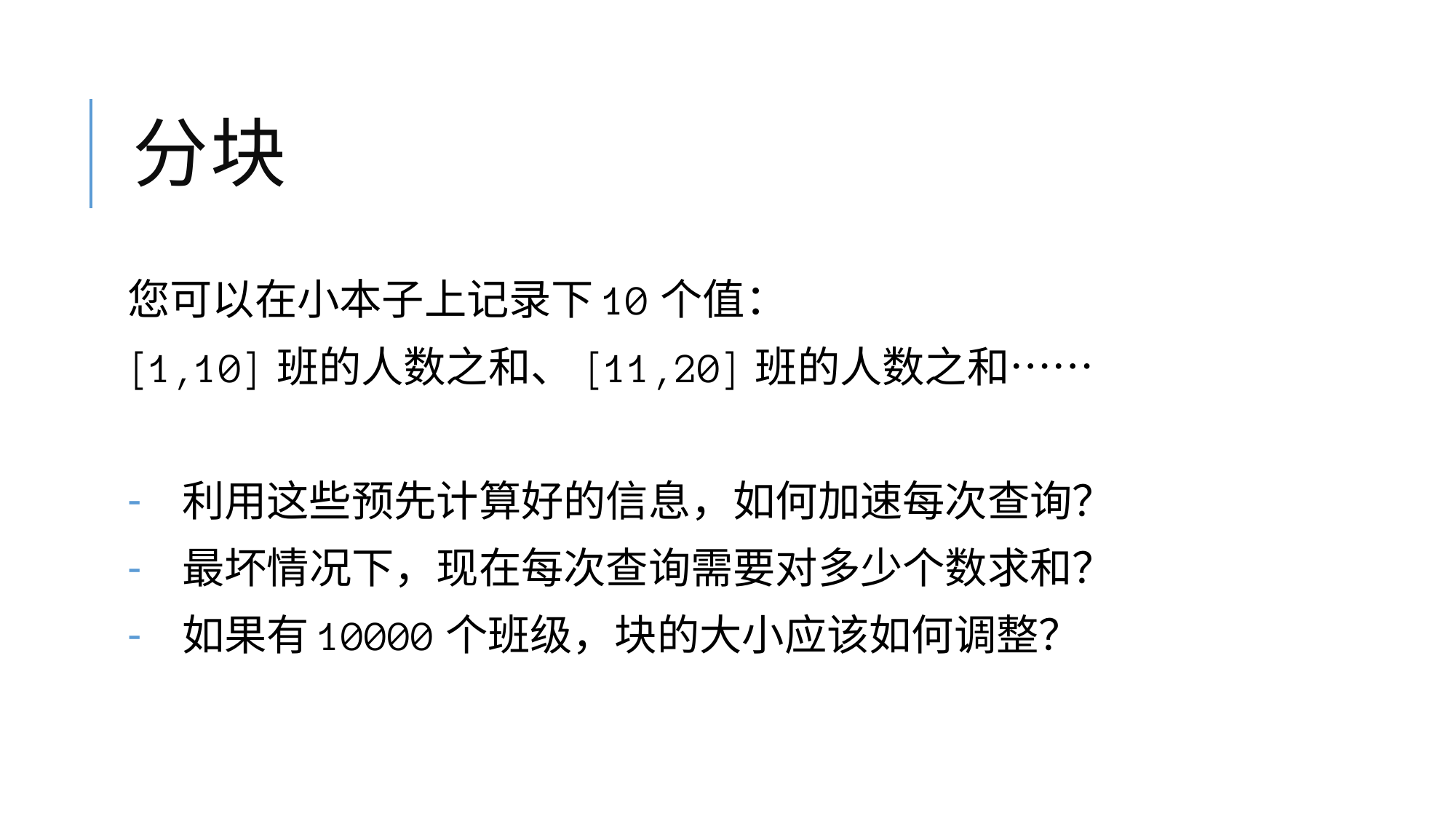

# 分块
您可以在小本子上记录下10个值：
[1,10]班的人数之和、[11,20]班的人数之和……

利用这些预先计算好的信息，如何加速每次查询？
最坏情况下，现在每次查询需要对多少个数求和？
如果有10000个班级，块的大小应该如何调整？